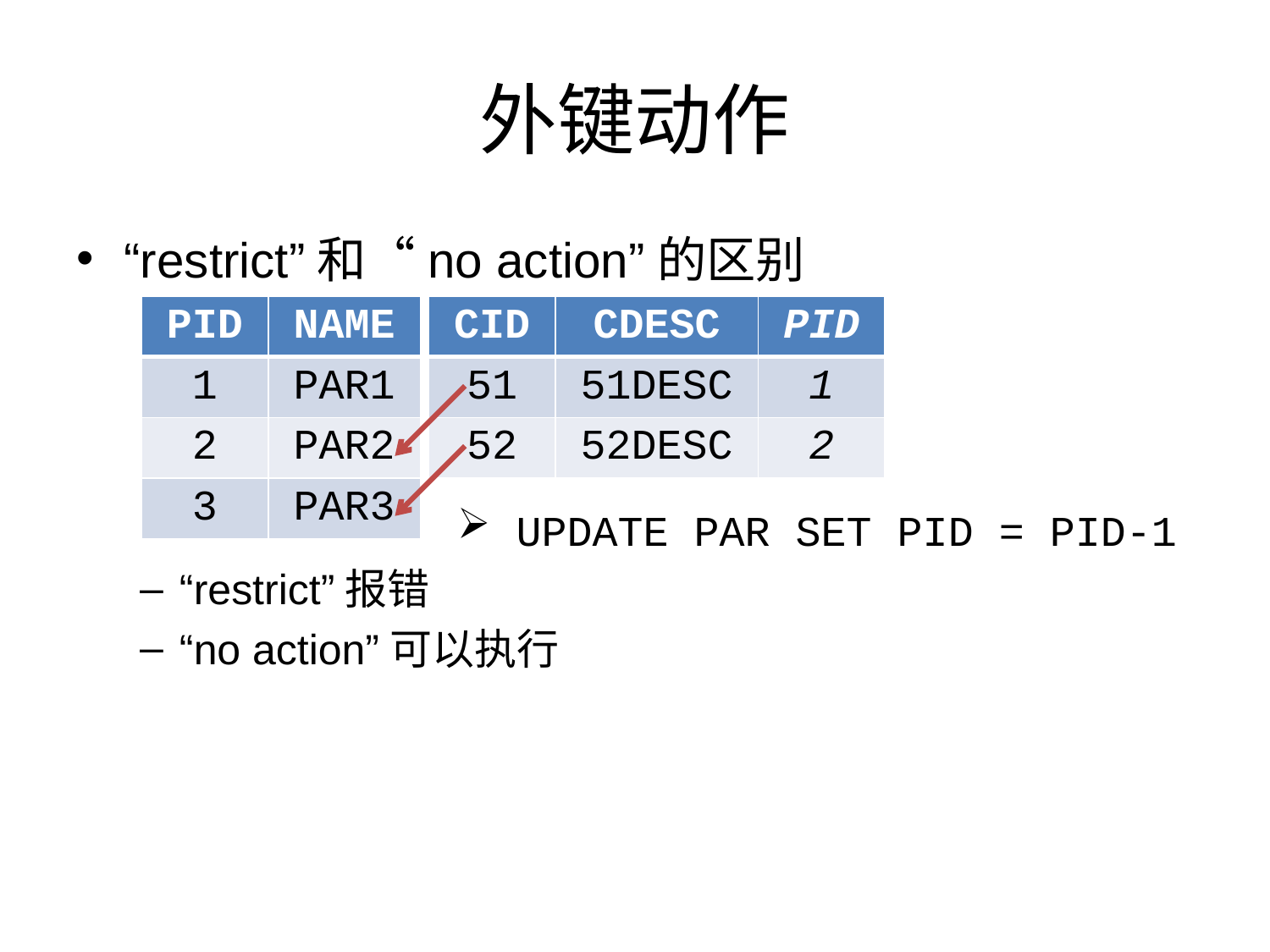

# 外键动作
“restrict”和“no action”的区别

 UPDATE PAR SET PID = PID-1
“restrict”报错
“no action”可以执行
| PID | NAME |
| --- | --- |
| 1 | PAR1 |
| 2 | PAR2 |
| 3 | PAR3 |
| CID | CDESC | PID |
| --- | --- | --- |
| 51 | 51DESC | 1 |
| 52 | 52DESC | 2 |